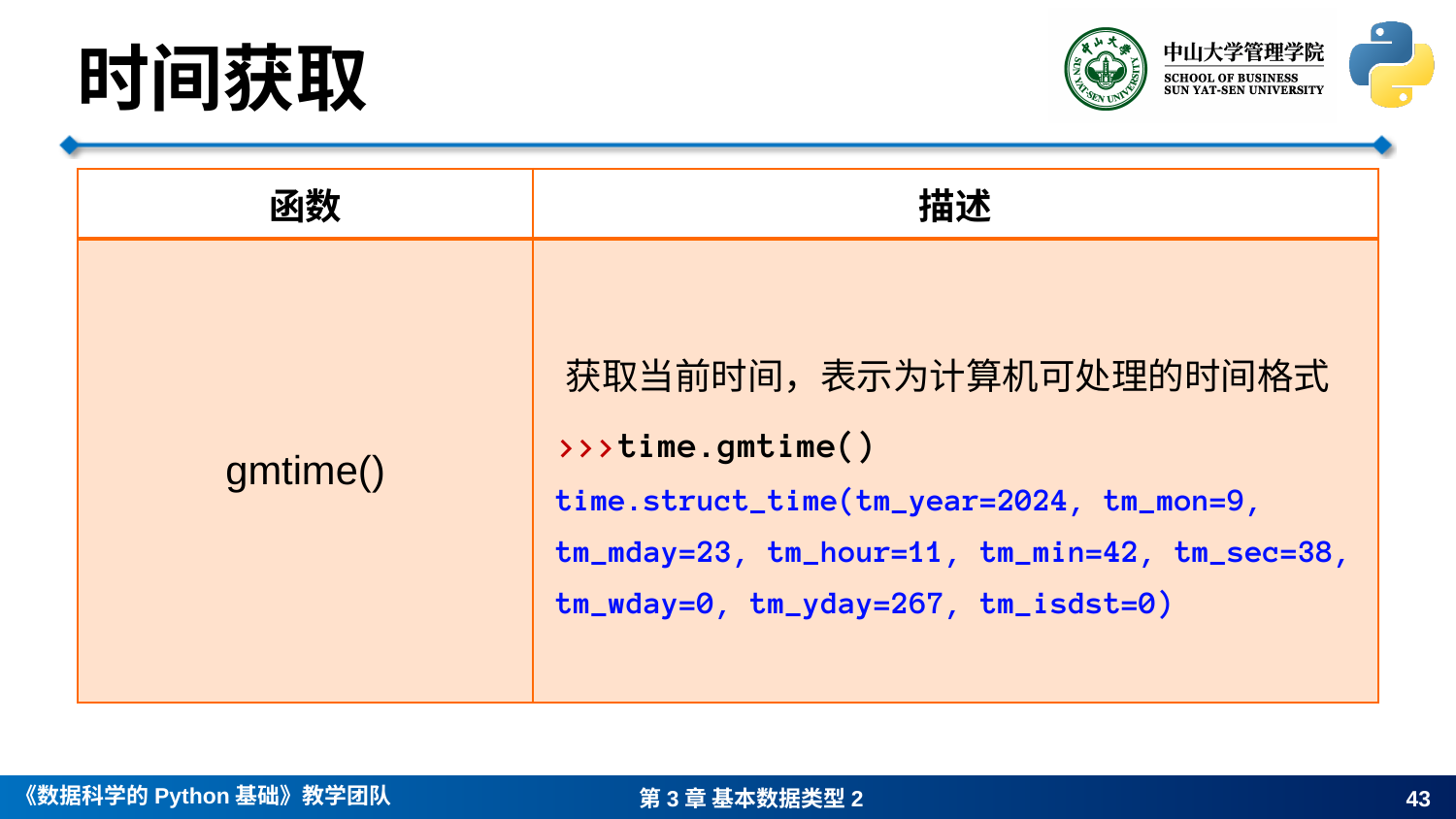

时间获取
| 函数 | 描述 |
| --- | --- |
| gmtime() | 获取当前时间，表示为计算机可处理的时间格式 >>>time.gmtime() time.struct\_time(tm\_year=2024, tm\_mon=9, tm\_mday=23, tm\_hour=11, tm\_min=42, tm\_sec=38, tm\_wday=0, tm\_yday=267, tm\_isdst=0) |
43